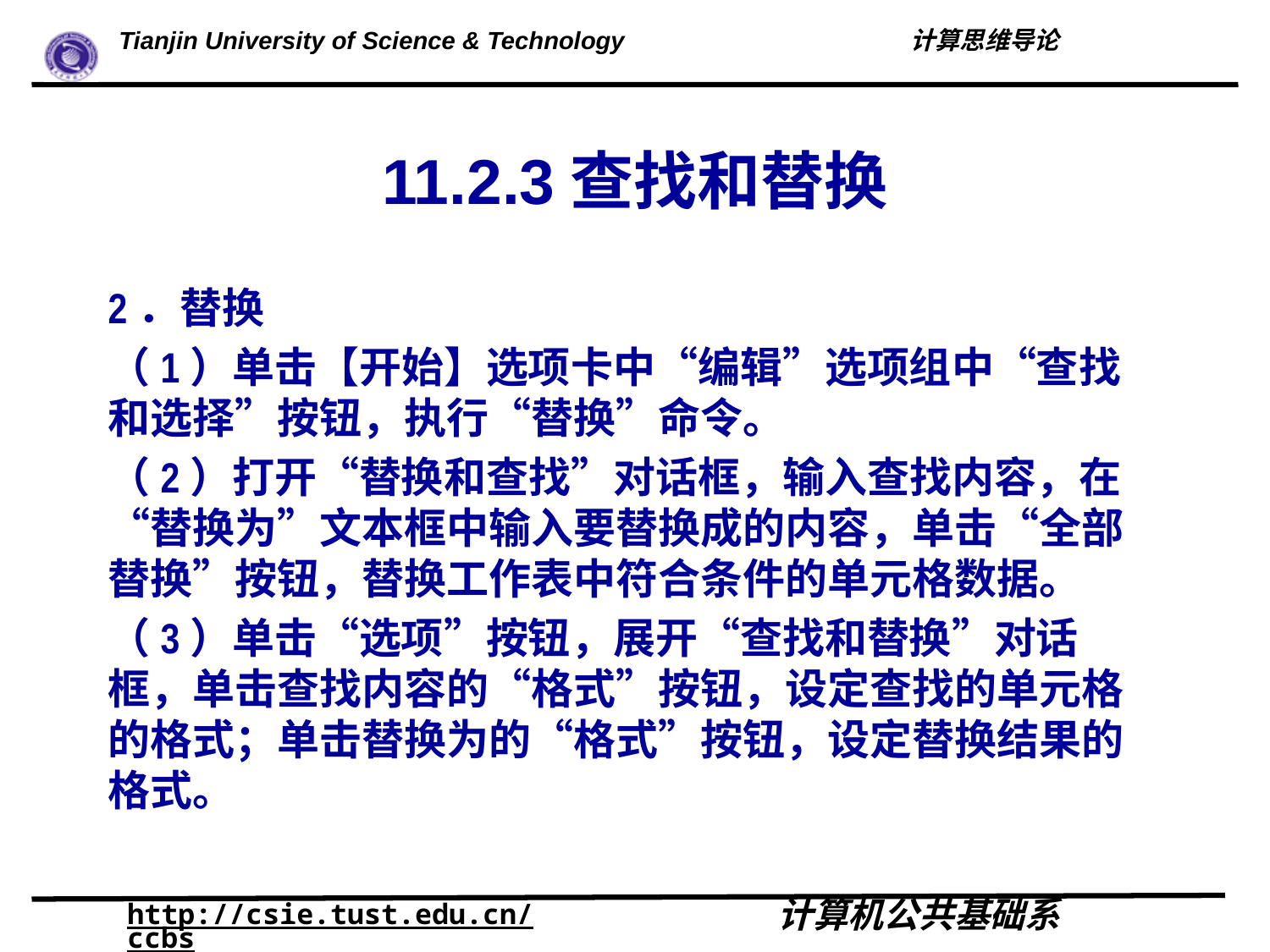

# 11.2.3查找和替换
2．替换
（1）单击【开始】选项卡中“编辑”选项组中“查找和选择”按钮，执行“替换”命令。
（2）打开“替换和查找”对话框，输入查找内容，在“替换为”文本框中输入要替换成的内容，单击“全部替换”按钮，替换工作表中符合条件的单元格数据。
（3）单击“选项”按钮，展开“查找和替换”对话框，单击查找内容的“格式”按钮，设定查找的单元格的格式；单击替换为的“格式”按钮，设定替换结果的格式。